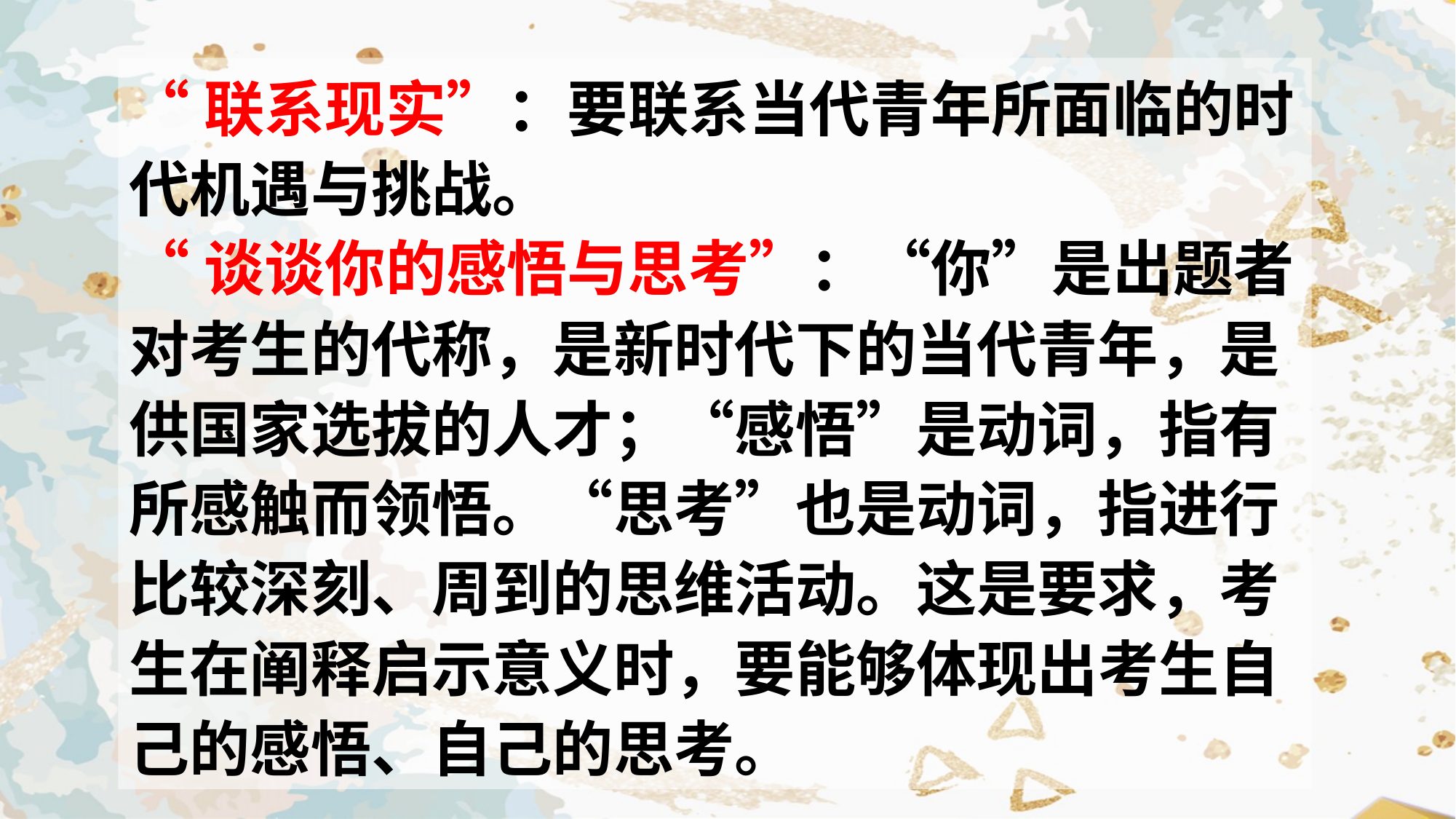

“联系现实”：要联系当代青年所面临的时代机遇与挑战。
“谈谈你的感悟与思考”：“你”是出题者对考生的代称，是新时代下的当代青年，是供国家选拔的人才；“感悟”是动词，指有所感触而领悟。“思考”也是动词，指进行比较深刻、周到的思维活动。这是要求，考生在阐释启示意义时，要能够体现出考生自己的感悟、自己的思考。